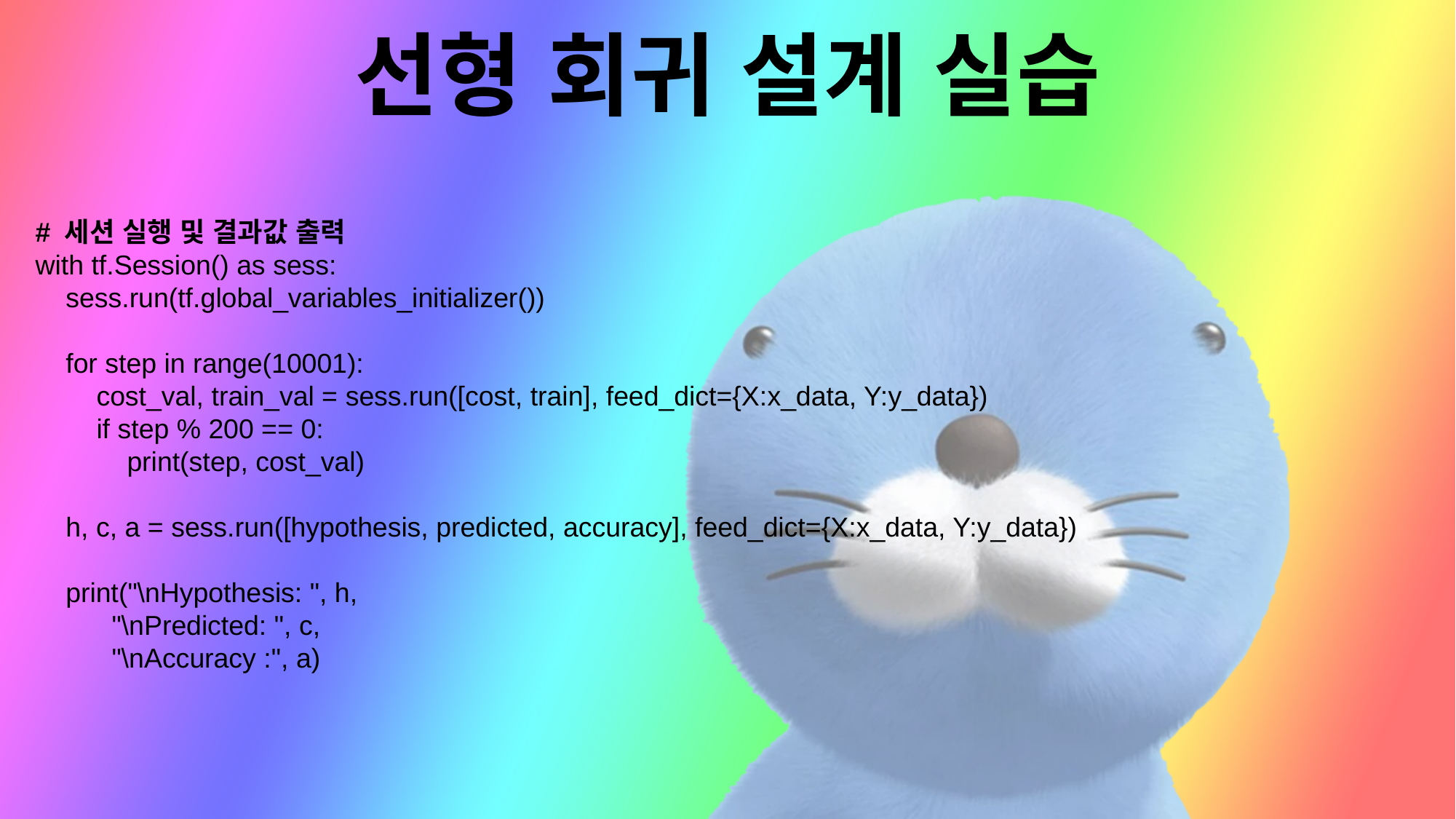

# 선형 회귀 설계 실습
# 세션 실행 및 결과값 출력
with tf.Session() as sess:
    sess.run(tf.global_variables_initializer())

    for step in range(10001):
        cost_val, train_val = sess.run([cost, train], feed_dict={X:x_data, Y:y_data})
        if step % 200 == 0:
            print(step, cost_val)

    h, c, a = sess.run([hypothesis, predicted, accuracy], feed_dict={X:x_data, Y:y_data})

    print("\nHypothesis: ", h,
          "\nPredicted: ", c,
          "\nAccuracy :", a)